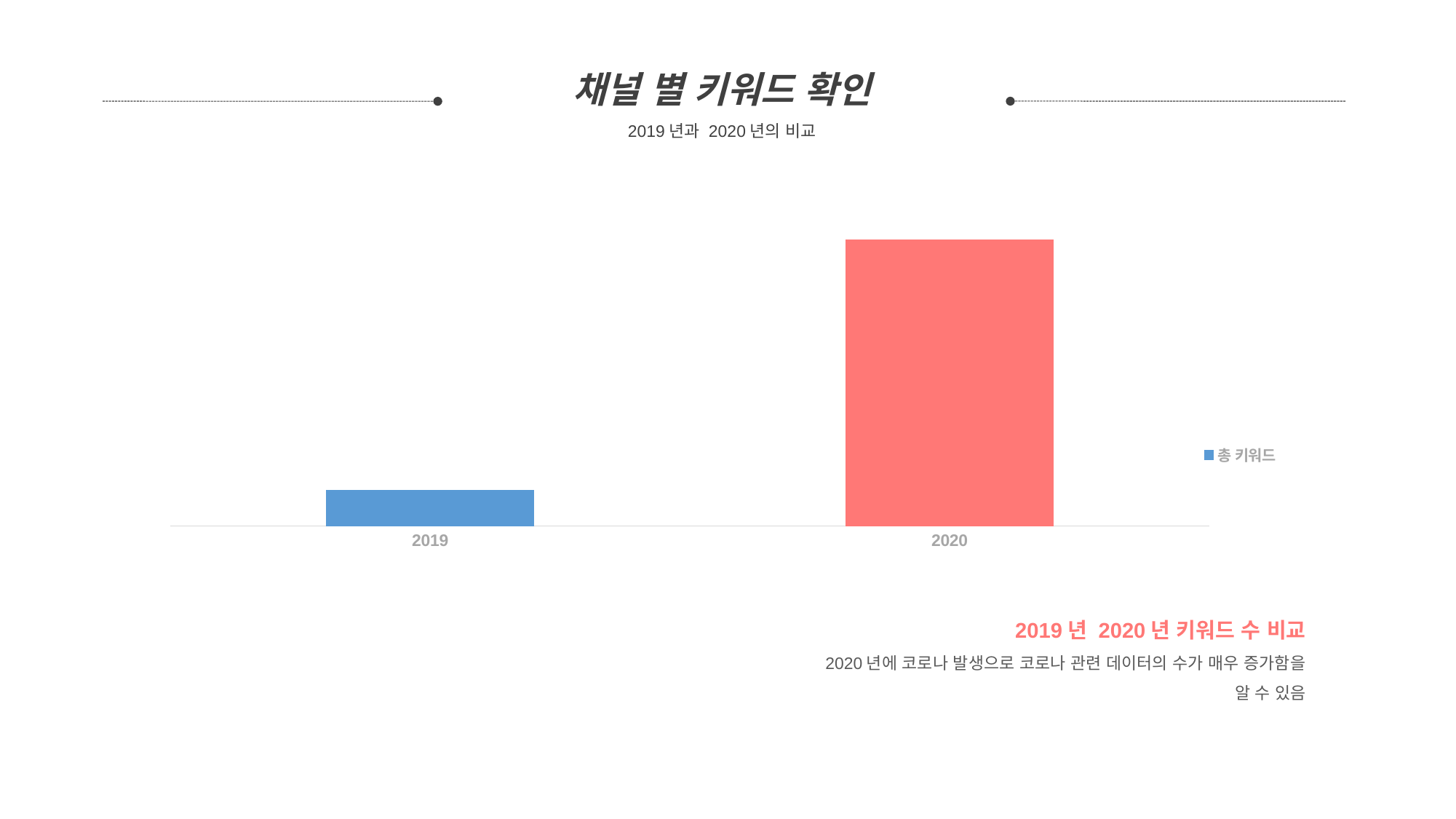

채널 별 키워드 확인
2019년과 2020년의 비교

### Chart

| Category | 총 키워드 |
|---|---|
| 2019 | 1642804.0 |
| 2020 | 13238450.0 |
2019년 2020년 키워드 수 비교
2020년에 코로나 발생으로 코로나 관련 데이터의 수가 매우 증가함을
알 수 있음